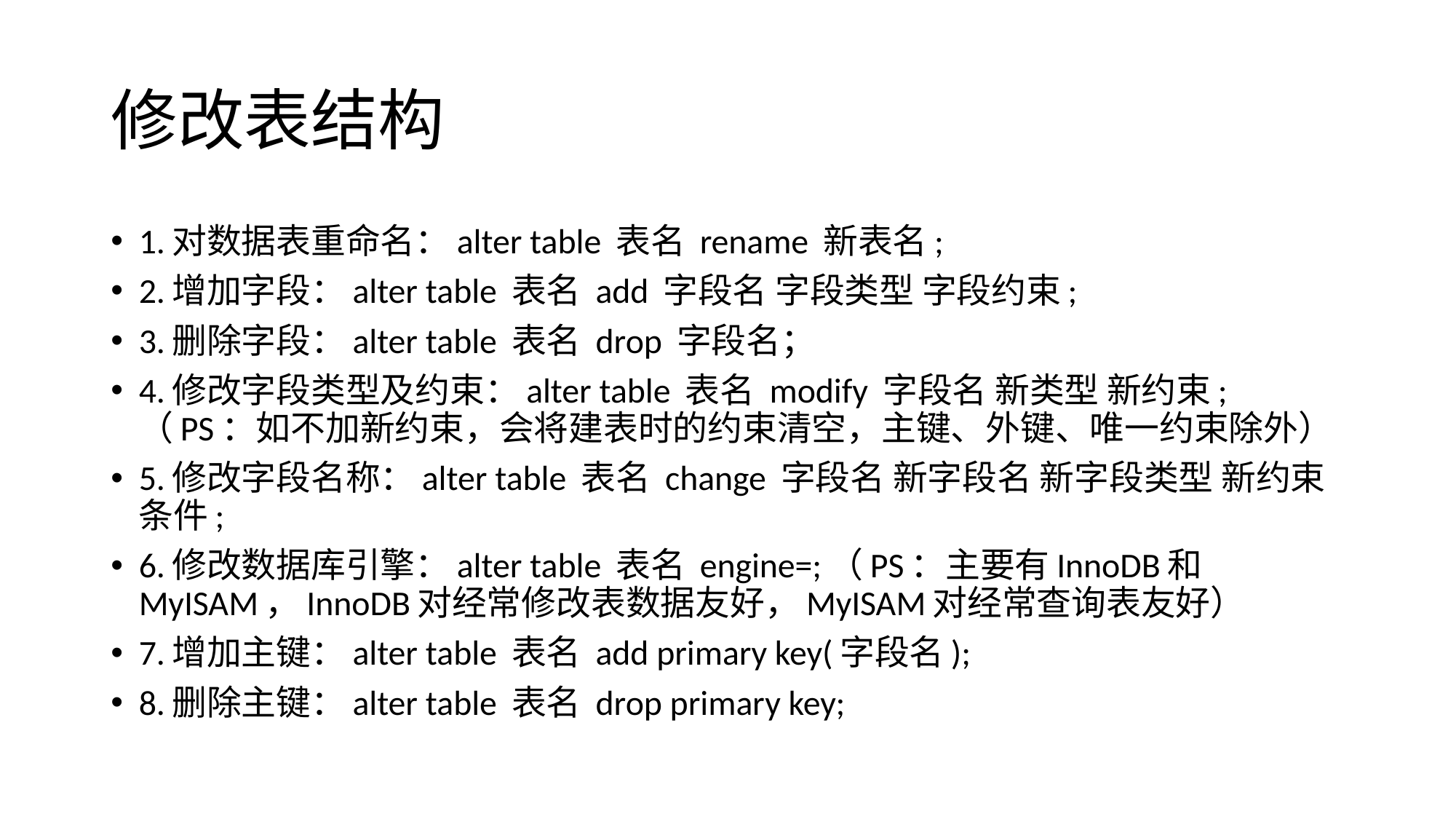

# 修改表结构
1.对数据表重命名：alter table 表名 rename 新表名;
2.增加字段：alter table 表名 add 字段名 字段类型 字段约束;
3.删除字段：alter table 表名 drop 字段名；
4.修改字段类型及约束：alter table 表名 modify 字段名 新类型 新约束;（PS：如不加新约束，会将建表时的约束清空，主键、外键、唯一约束除外）
5.修改字段名称：alter table 表名 change 字段名 新字段名 新字段类型 新约束条件;
6.修改数据库引擎：alter table 表名 engine=;（PS：主要有InnoDB和MyISAM，InnoDB对经常修改表数据友好，MyISAM对经常查询表友好）
7.增加主键：alter table 表名 add primary key(字段名);
8.删除主键：alter table 表名 drop primary key;